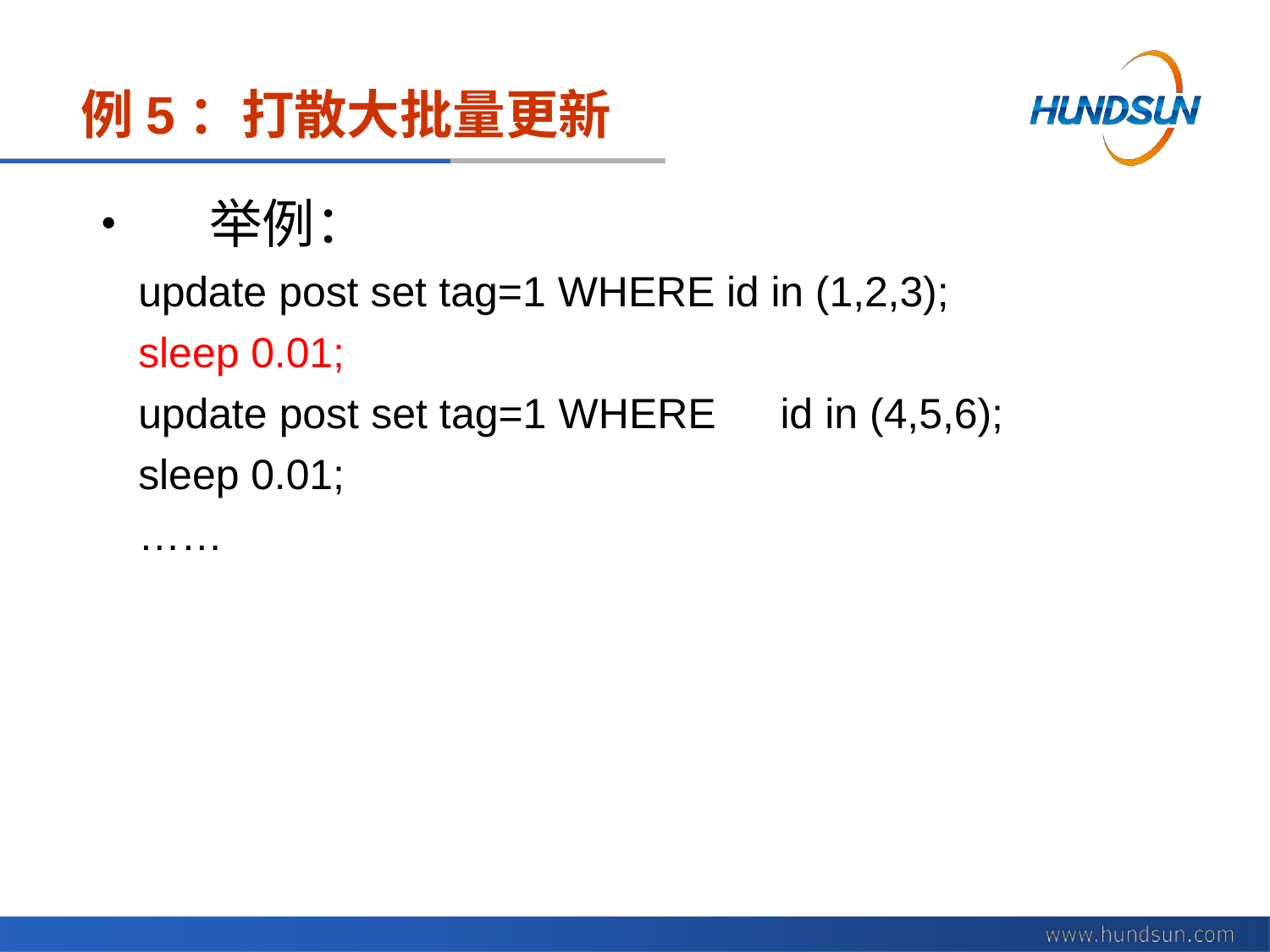

# 例5：打散大批量更新
•	举例：
update post set tag=1 WHERE id in (1,2,3);
sleep 0.01;
update post set tag=1 WHERE	id in (4,5,6);
sleep 0.01;
……